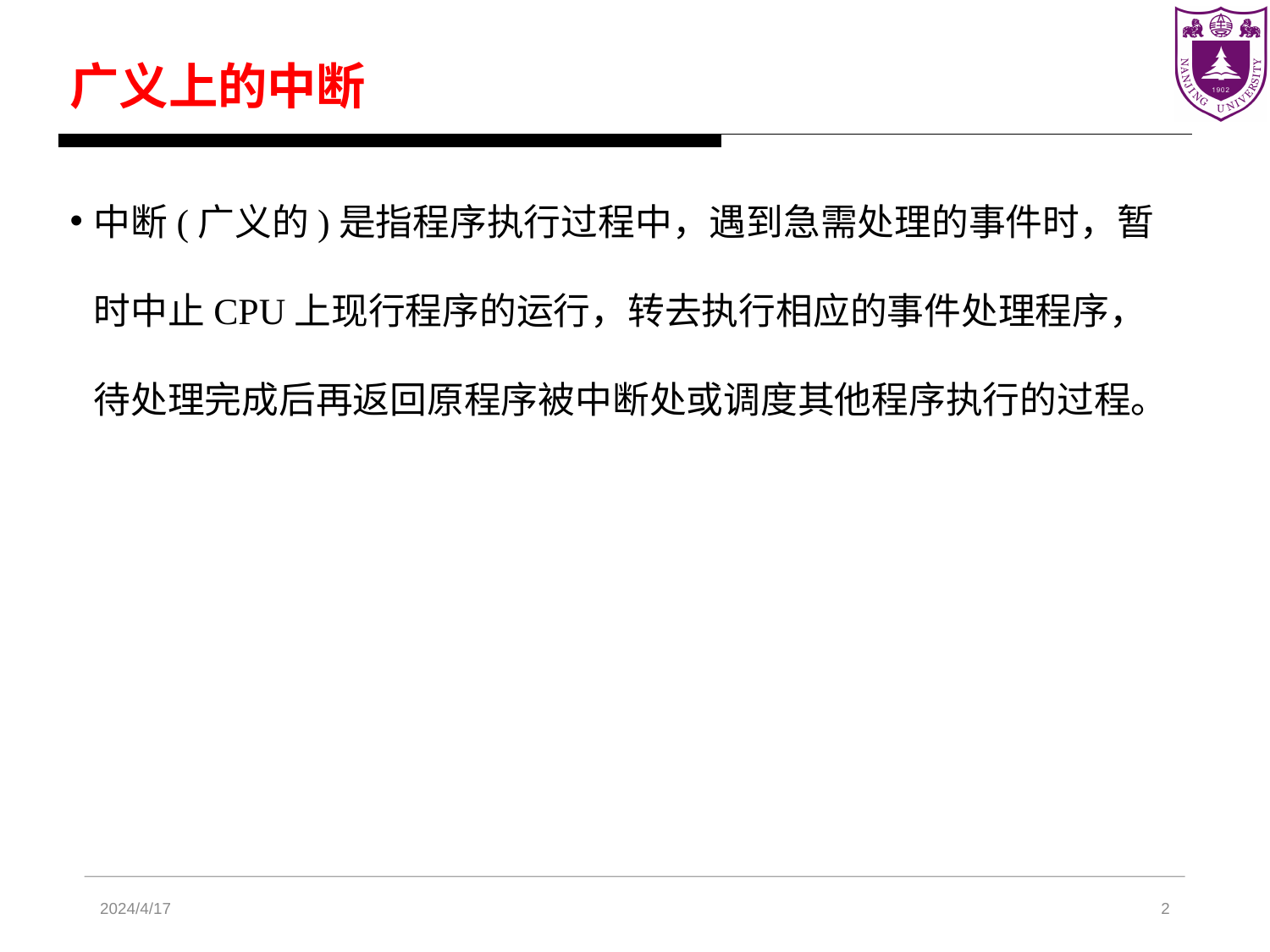

# 广义上的中断
中断(广义的)是指程序执行过程中，遇到急需处理的事件时，暂时中止CPU上现行程序的运行，转去执行相应的事件处理程序，待处理完成后再返回原程序被中断处或调度其他程序执行的过程。
2024/4/17
2